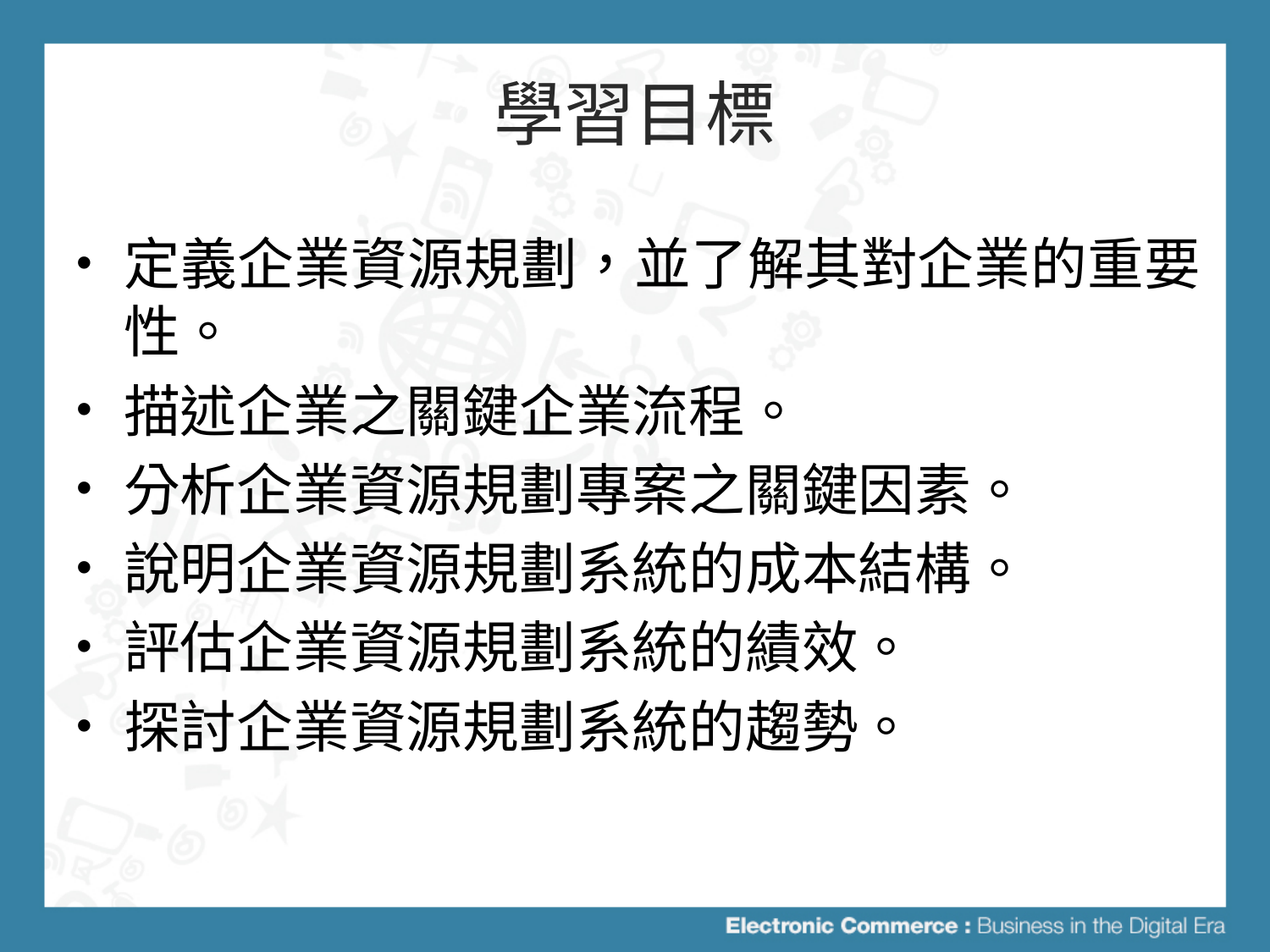

# 學習目標
定義企業資源規劃，並了解其對企業的重要性。
描述企業之關鍵企業流程。
分析企業資源規劃專案之關鍵因素。
說明企業資源規劃系統的成本結構。
評估企業資源規劃系統的績效。
探討企業資源規劃系統的趨勢。